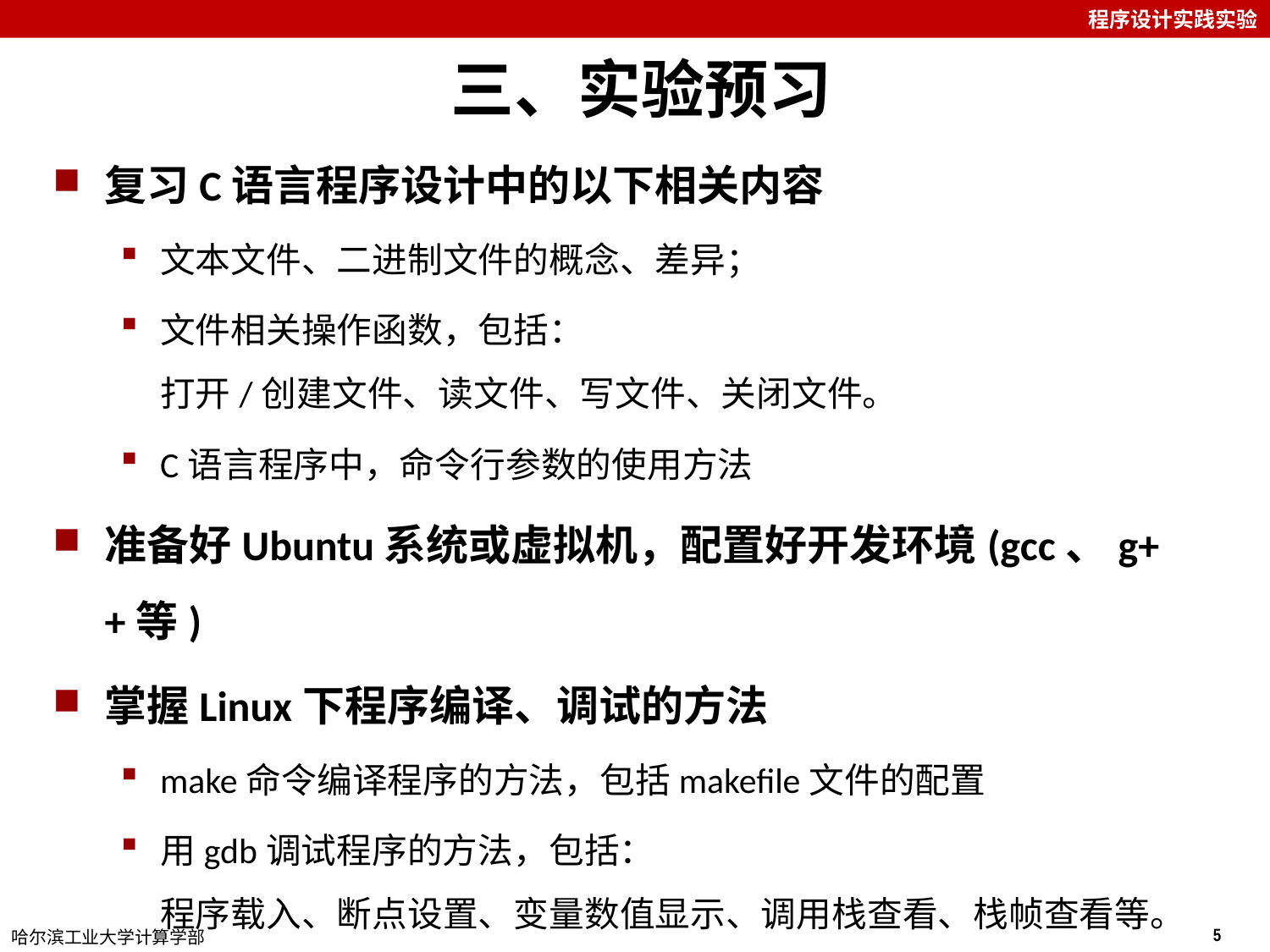

# 三、实验预习
复习C语言程序设计中的以下相关内容
文本文件、二进制文件的概念、差异；
文件相关操作函数，包括：
打开/创建文件、读文件、写文件、关闭文件。
C语言程序中，命令行参数的使用方法
准备好Ubuntu系统或虚拟机，配置好开发环境(gcc、g++等)
掌握Linux下程序编译、调试的方法
make命令编译程序的方法，包括makefile文件的配置
用gdb调试程序的方法，包括：
程序载入、断点设置、变量数值显示、调用栈查看、栈帧查看等。